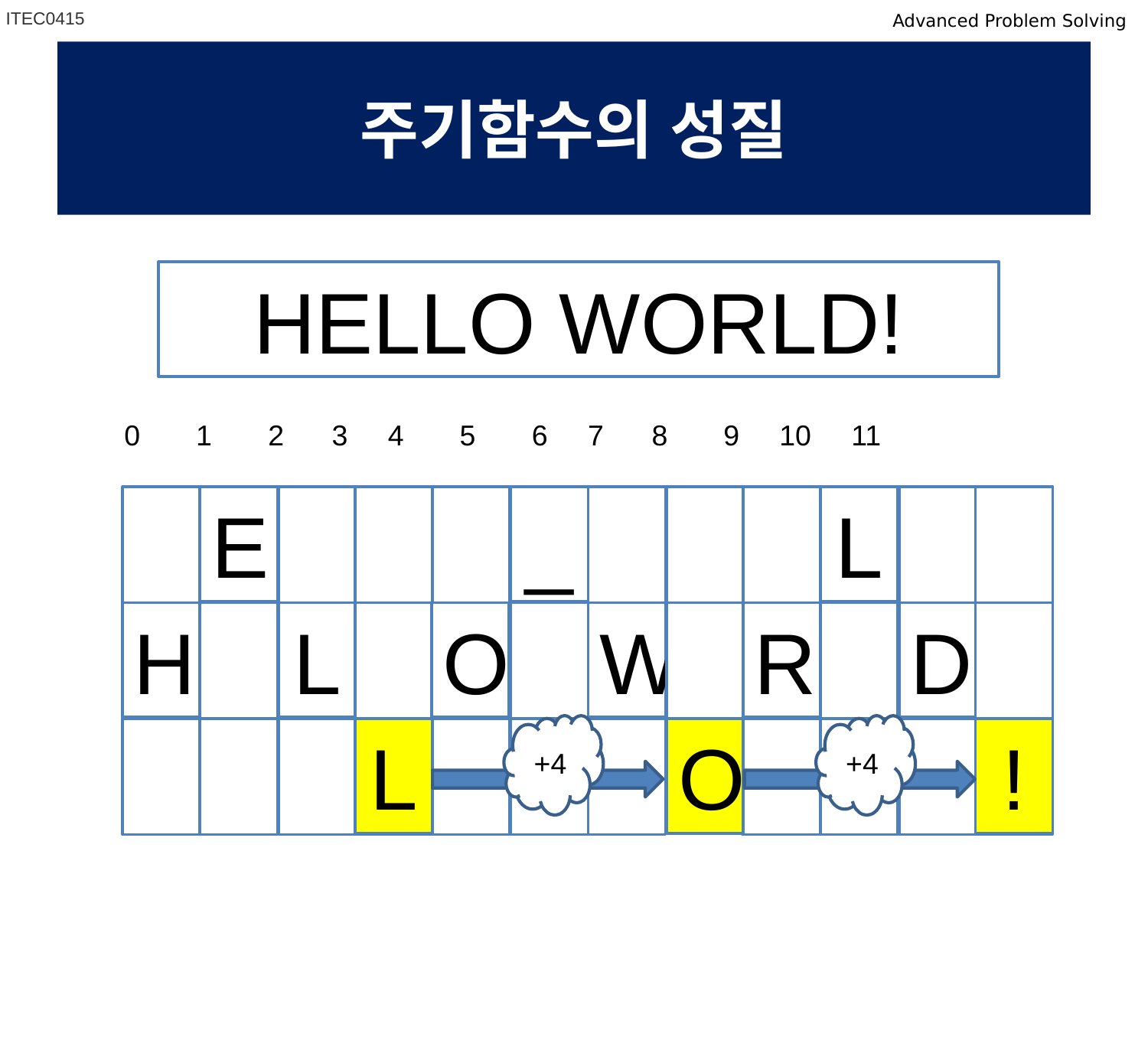

ITEC0415
Advanced Problem Solving
# 주기함수의 성질
HELLO WORLD!
0       1       2      3     4       5       6     7      8       9     10     11

E

_

L

H

L

O

W

R

D

+4

+4

L

O

!